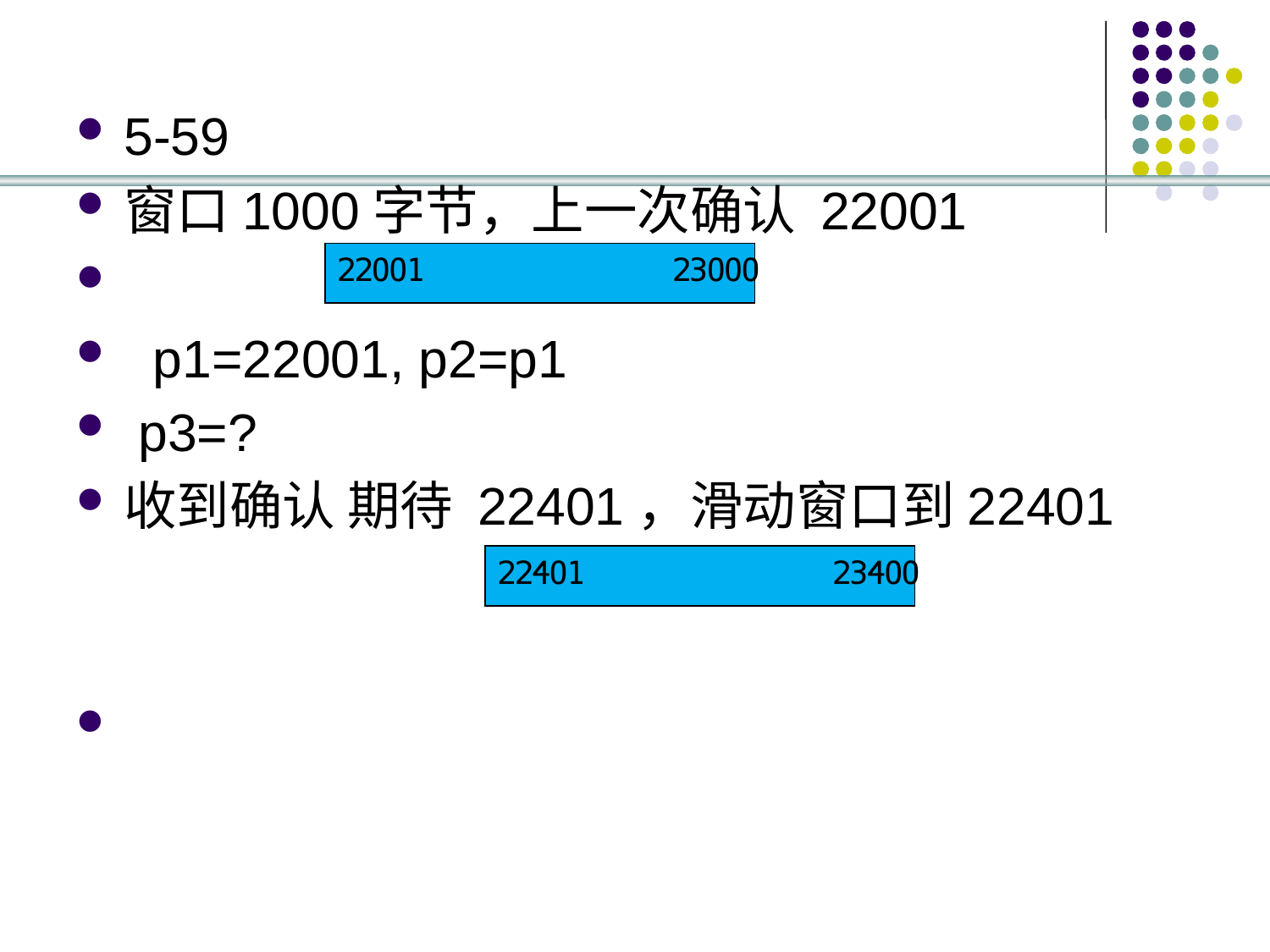

#
5-59
窗口1000字节，上一次确认 22001

  p1=22001, p2=p1
 p3=?
收到确认 期待 22401，滑动窗口到22401

22001                         23000
22401                         23400